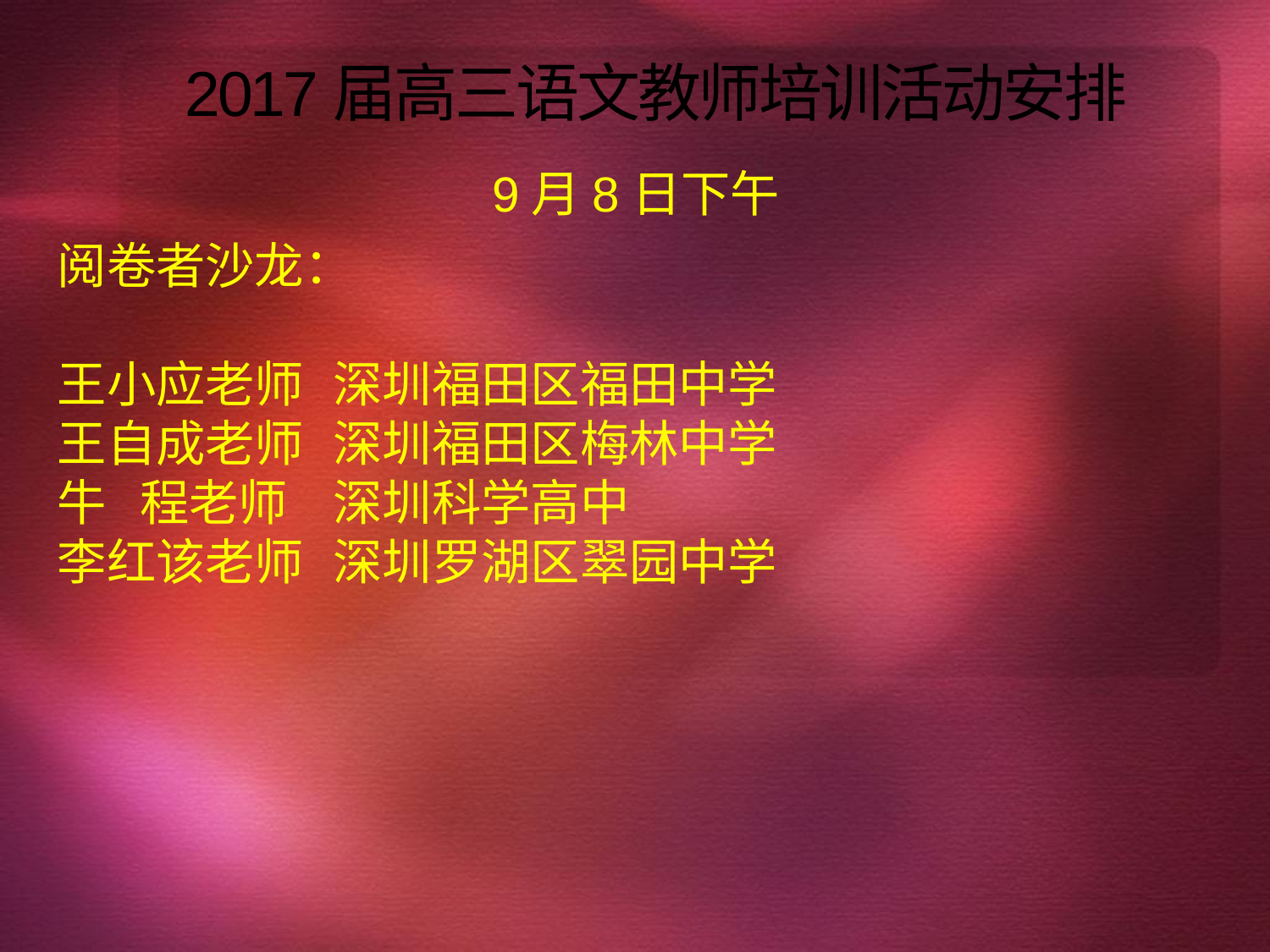

# 2017届高三语文教师培训活动安排
9月8日下午
阅卷者沙龙：

王小应老师	  深圳福田区福田中学
王自成老师	  深圳福田区梅林中学
牛   程老师	  深圳科学高中
李红该老师	  深圳罗湖区翠园中学